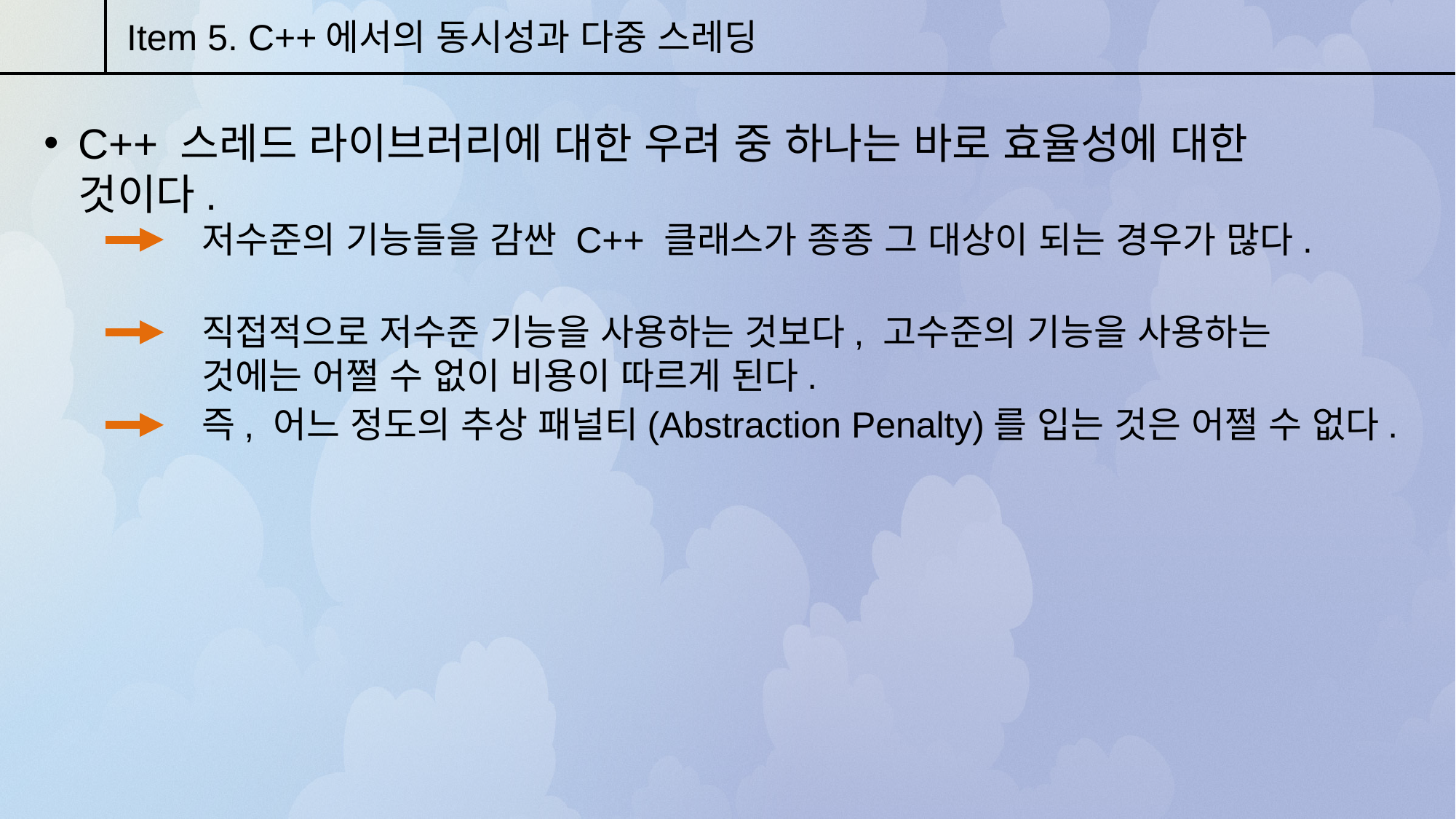

Item 5. C++에서의 동시성과 다중 스레딩
C++ 스레드 라이브러리에 대한 우려 중 하나는 바로 효율성에 대한 것이다.
저수준의 기능들을 감싼 C++ 클래스가 종종 그 대상이 되는 경우가 많다.
직접적으로 저수준 기능을 사용하는 것보다, 고수준의 기능을 사용하는 것에는 어쩔 수 없이 비용이 따르게 된다.
즉, 어느 정도의 추상 패널티(Abstraction Penalty)를 입는 것은 어쩔 수 없다.